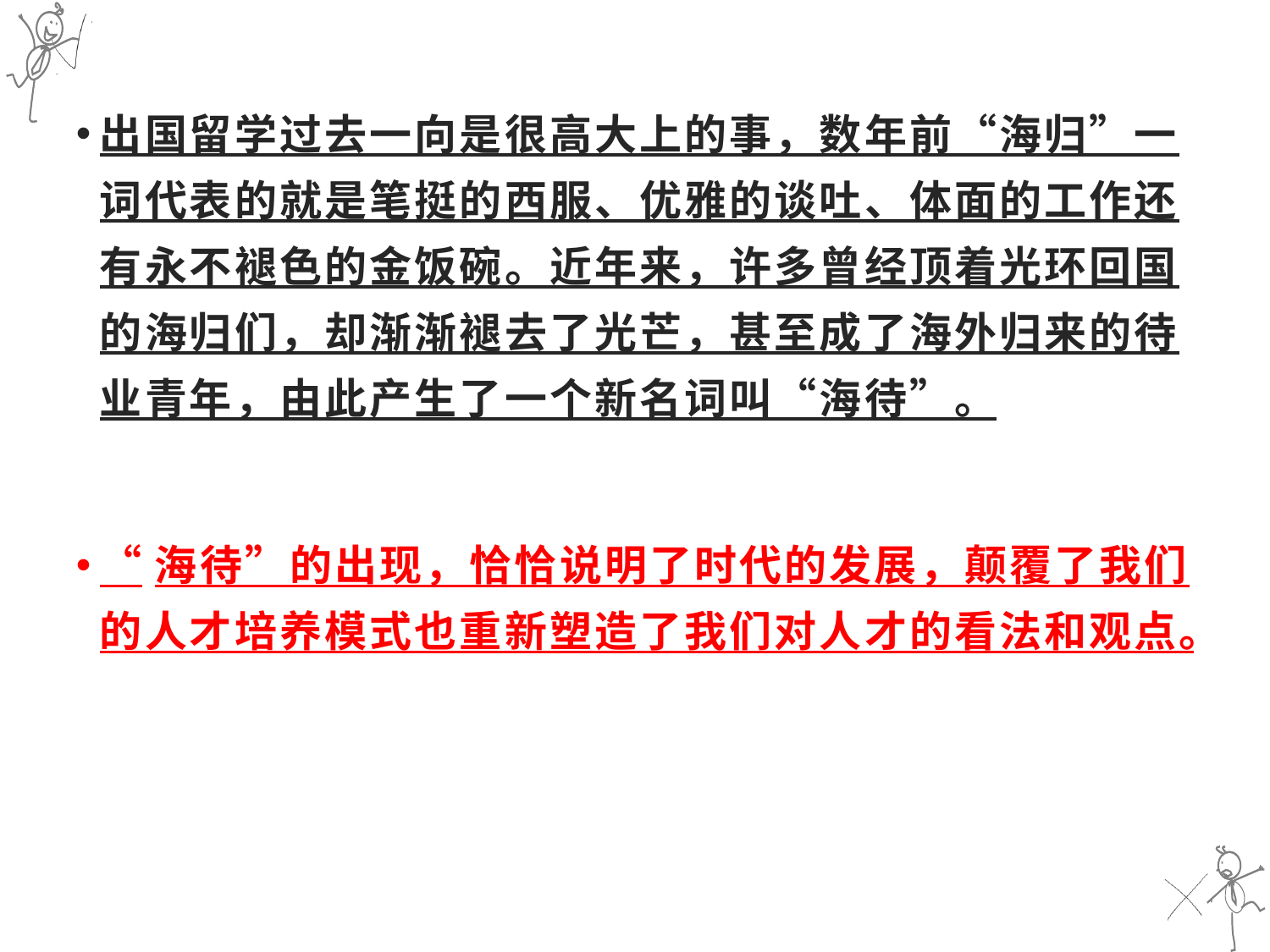

出国留学过去一向是很高大上的事，数年前“海归”一词代表的就是笔挺的西服、优雅的谈吐、体面的工作还有永不褪色的金饭碗。近年来，许多曾经顶着光环回国的海归们，却渐渐褪去了光芒，甚至成了海外归来的待业青年，由此产生了一个新名词叫“海待”。

“海待”的出现，恰恰说明了时代的发展，颠覆了我们的人才培养模式也重新塑造了我们对人才的看法和观点。